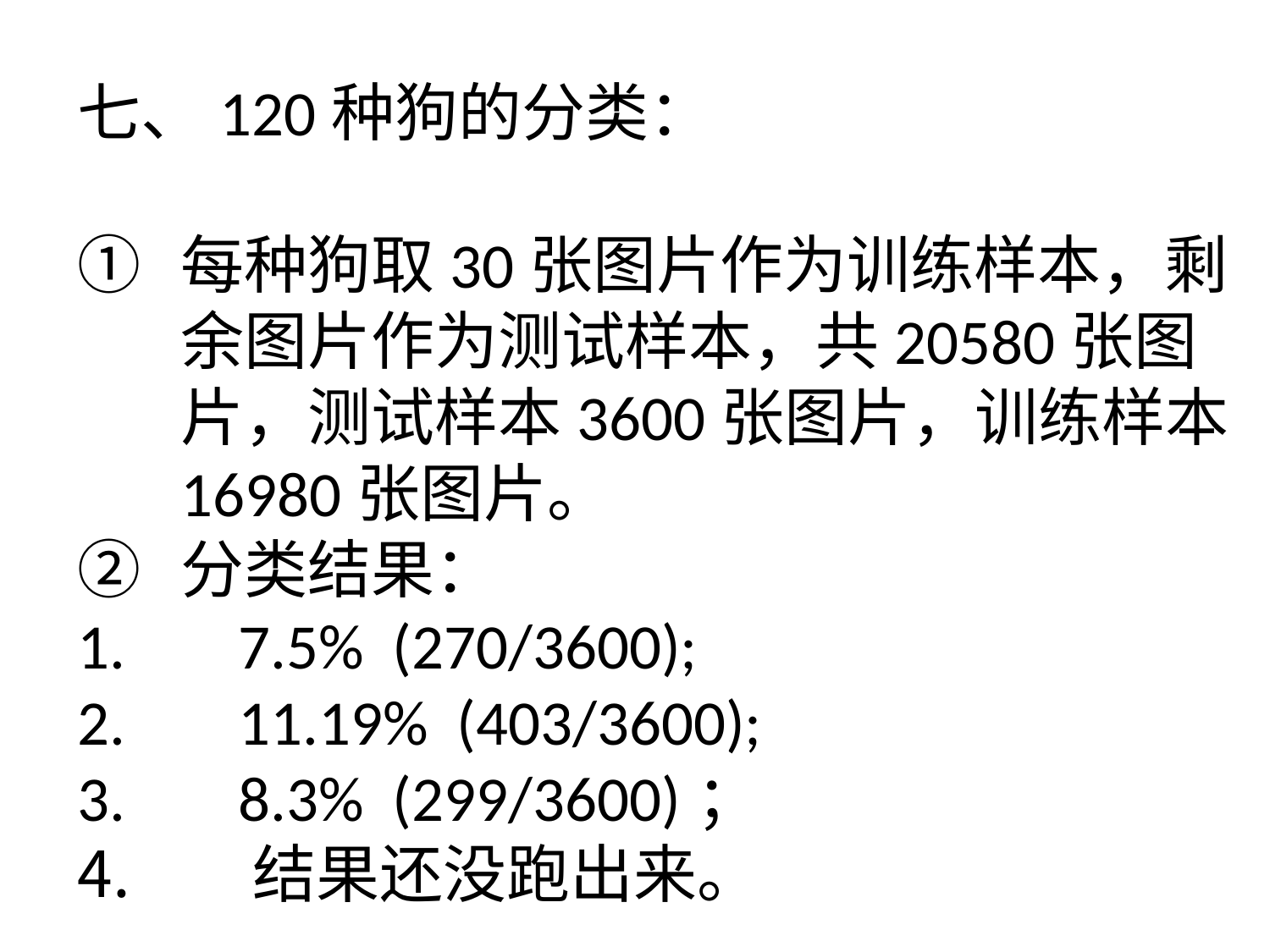

七、120种狗的分类：

每种狗取30张图片作为训练样本，剩余图片作为测试样本，共20580张图片，测试样本3600张图片，训练样本16980张图片。
分类结果：
    7.5%  (270/3600);
    11.19%  (403/3600);
    8.3%  (299/3600)；
    结果还没跑出来。